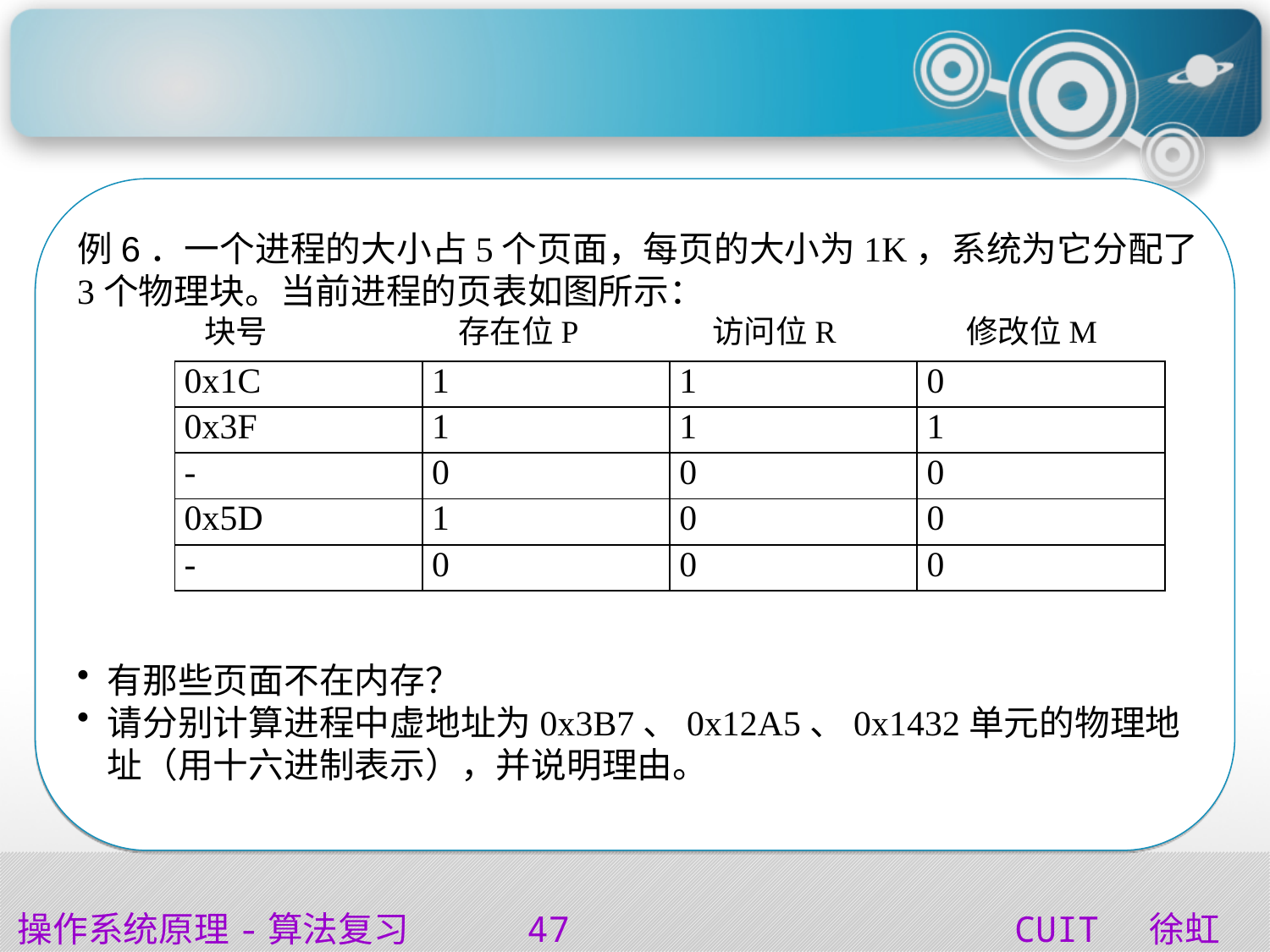

例6．一个进程的大小占5个页面，每页的大小为1K，系统为它分配了3个物理块。当前进程的页表如图所示：
		块号		存在位P		访问位R		修改位M

有那些页面不在内存？
请分别计算进程中虚地址为0x3B7、0x12A5、0x1432单元的物理地址（用十六进制表示），并说明理由。
| 0x1C | 1 | 1 | 0 |
| --- | --- | --- | --- |
| 0x3F | 1 | 1 | 1 |
| - | 0 | 0 | 0 |
| 0x5D | 1 | 0 | 0 |
| - | 0 | 0 | 0 |